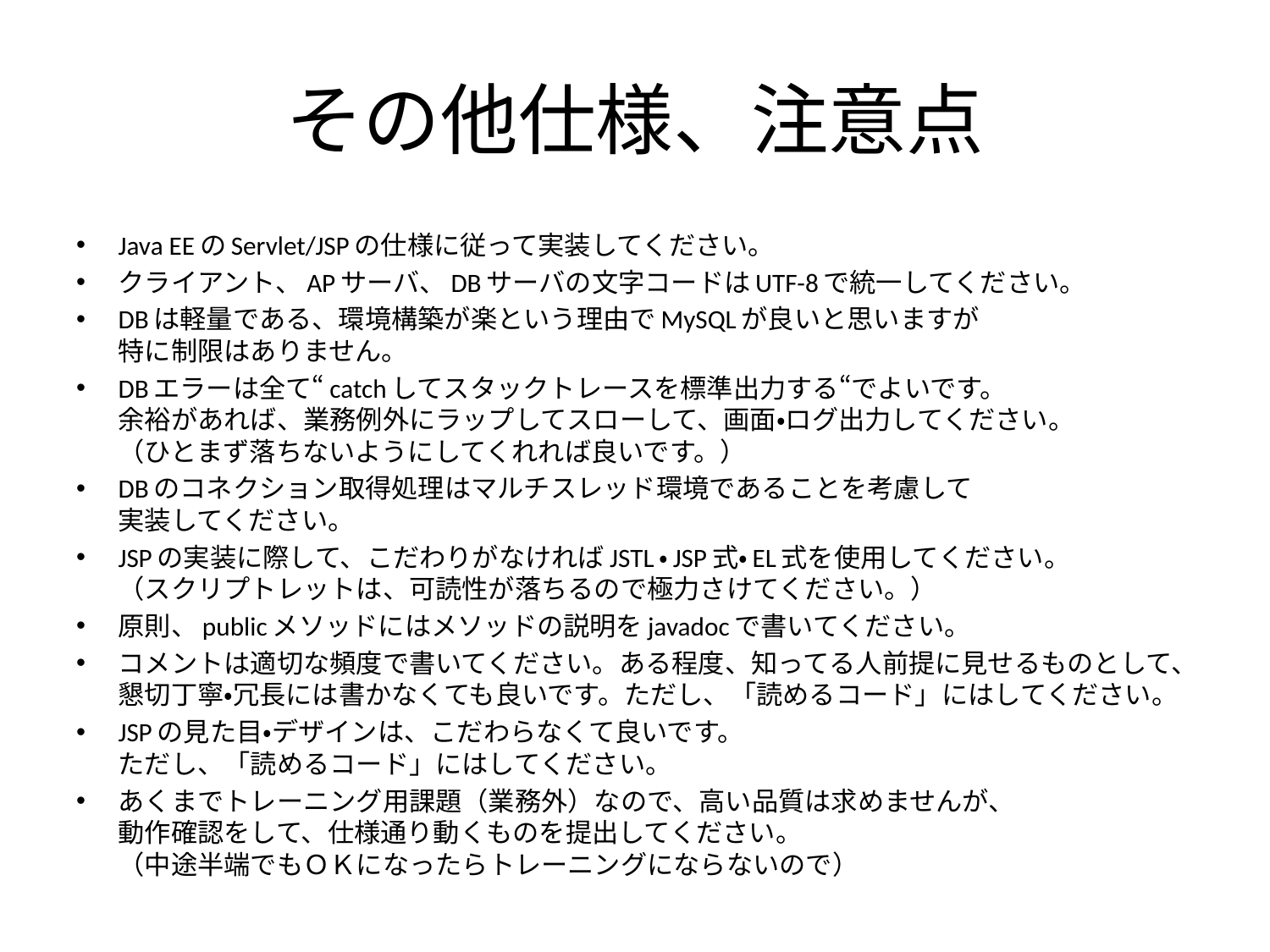

# その他仕様、注意点
Java EEのServlet/JSPの仕様に従って実装してください。
クライアント、APサーバ、DBサーバの文字コードはUTF-8で統一してください。
DBは軽量である、環境構築が楽という理由でMySQLが良いと思いますが
特に制限はありません。
DBエラーは全て“catchしてスタックトレースを標準出力する“でよいです。
余裕があれば、業務例外にラップしてスローして、画面・ログ出力してください。
（ひとまず落ちないようにしてくれれば良いです。）
DBのコネクション取得処理はマルチスレッド環境であることを考慮して
実装してください。
JSPの実装に際して、こだわりがなければJSTL・JSP式・EL式を使用してください。
（スクリプトレットは、可読性が落ちるので極力さけてください。）
原則、publicメソッドにはメソッドの説明をjavadocで書いてください。
コメントは適切な頻度で書いてください。ある程度、知ってる人前提に見せるものとして、懇切丁寧・冗長には書かなくても良いです。ただし、「読めるコード」にはしてください。
JSPの見た目・デザインは、こだわらなくて良いです。
ただし、「読めるコード」にはしてください。
あくまでトレーニング用課題（業務外）なので、高い品質は求めませんが、
動作確認をして、仕様通り動くものを提出してください。
（中途半端でもＯＫになったらトレーニングにならないので）